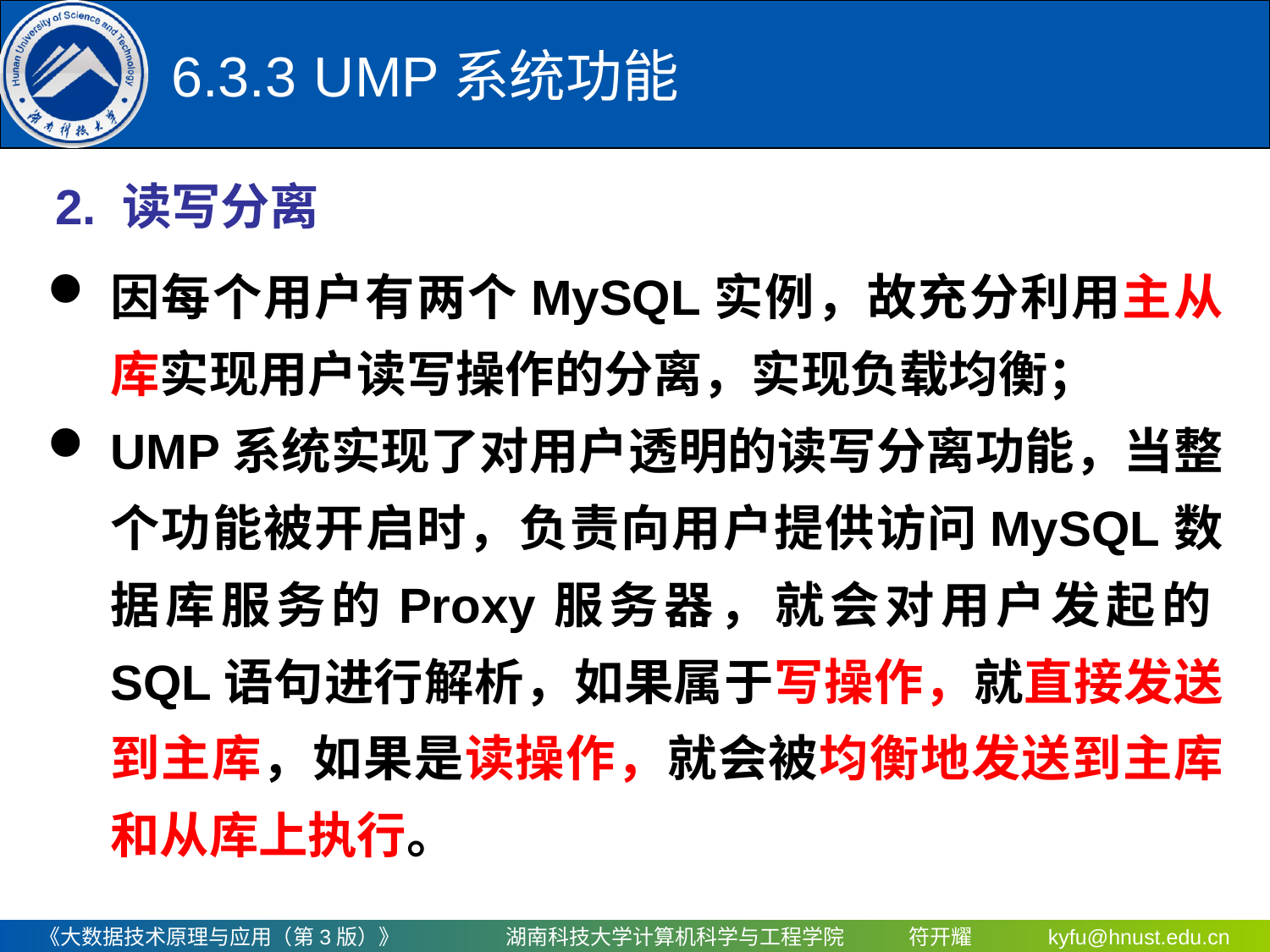

# 6.3.3	 UMP系统功能
2. 读写分离
因每个用户有两个MySQL实例，故充分利用主从库实现用户读写操作的分离，实现负载均衡；
UMP系统实现了对用户透明的读写分离功能，当整个功能被开启时，负责向用户提供访问MySQL数据库服务的Proxy服务器，就会对用户发起的SQL语句进行解析，如果属于写操作，就直接发送到主库，如果是读操作，就会被均衡地发送到主库和从库上执行。